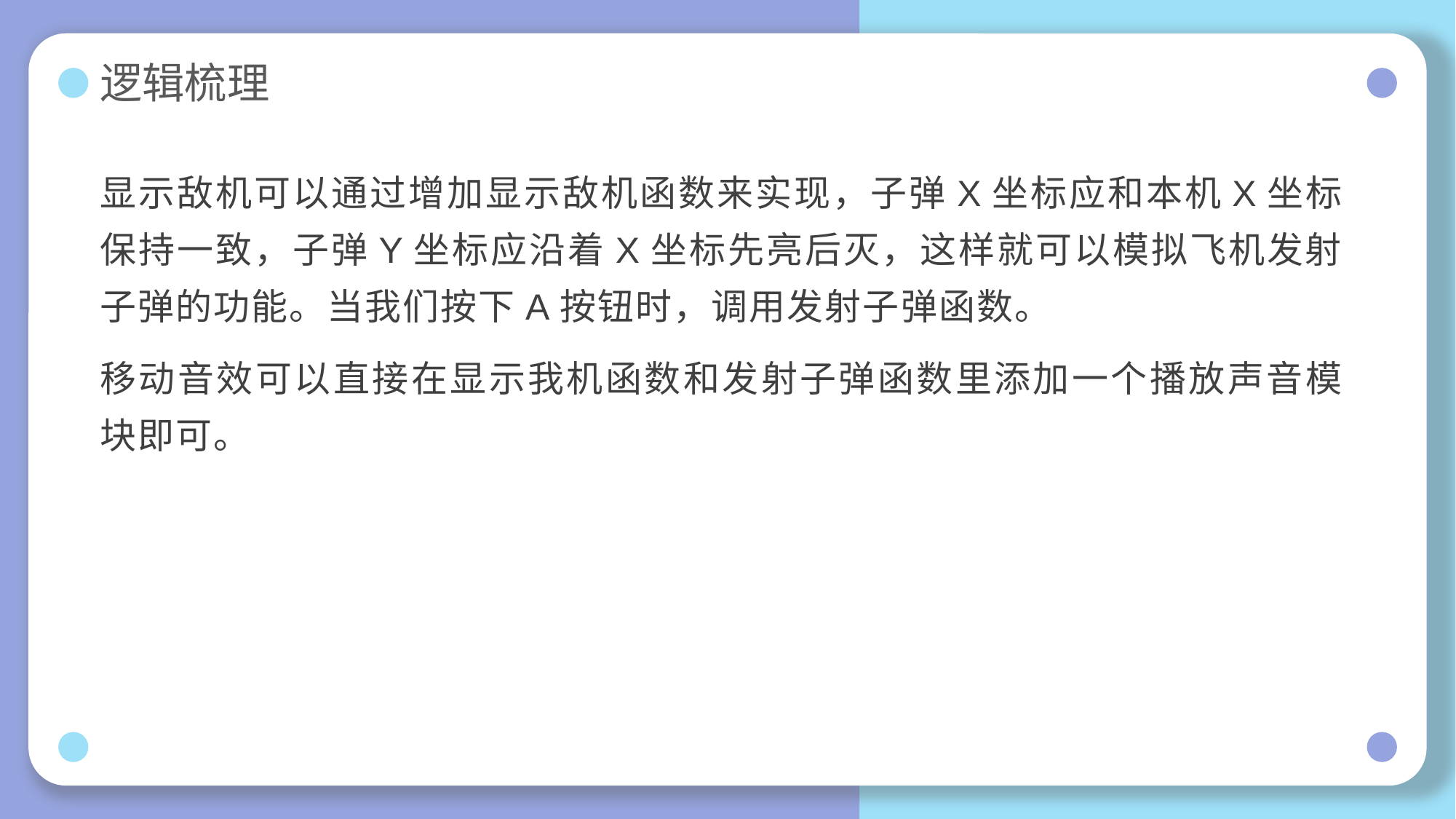

# 逻辑梳理
显示敌机可以通过增加显示敌机函数来实现，子弹X坐标应和本机X坐标保持一致，子弹Y坐标应沿着X坐标先亮后灭，这样就可以模拟飞机发射子弹的功能。当我们按下A按钮时，调用发射子弹函数。
移动音效可以直接在显示我机函数和发射子弹函数里添加一个播放声音模块即可。